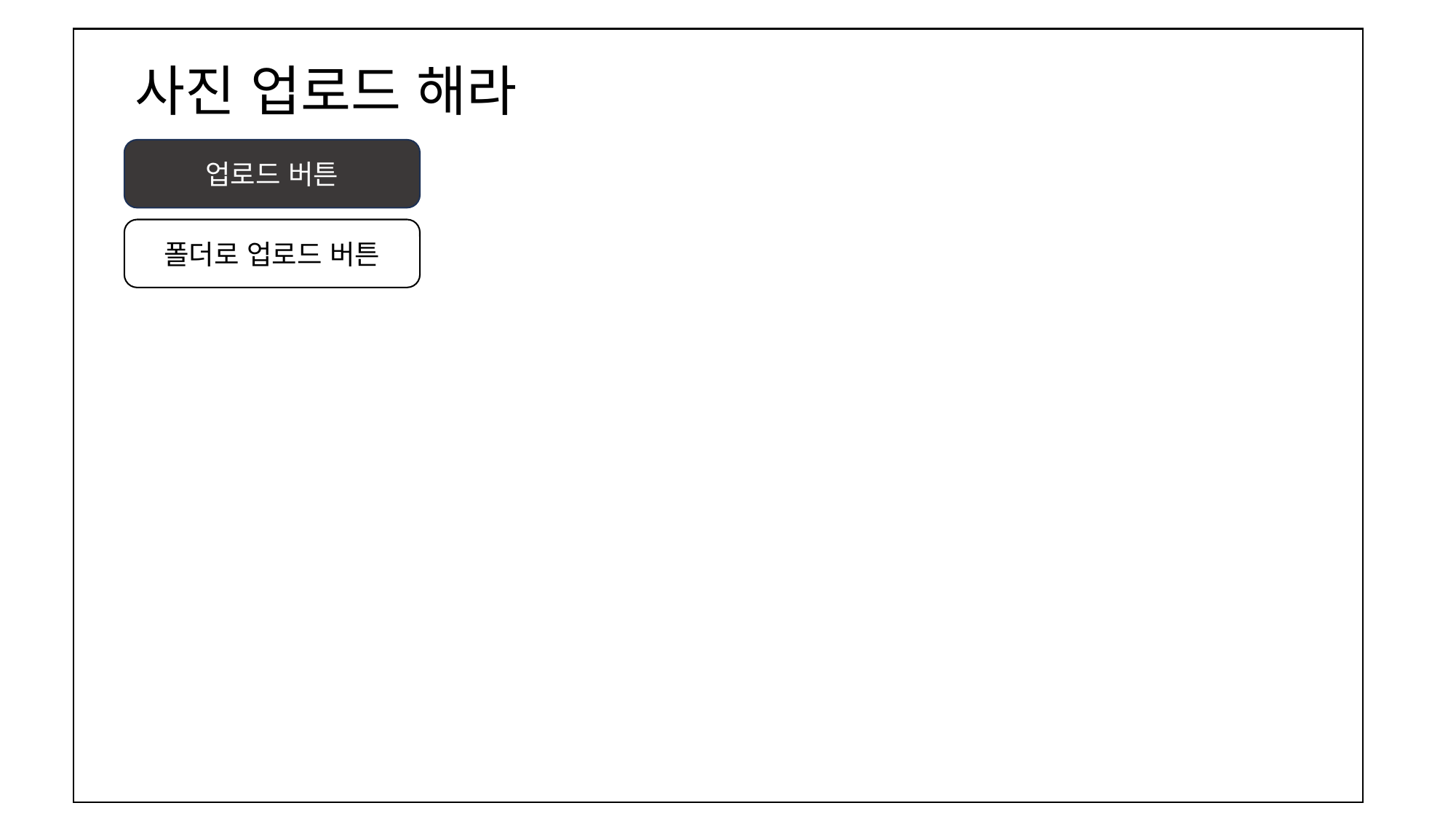

사진 업로드 해라
업로드 버튼
폴더로 업로드 버튼